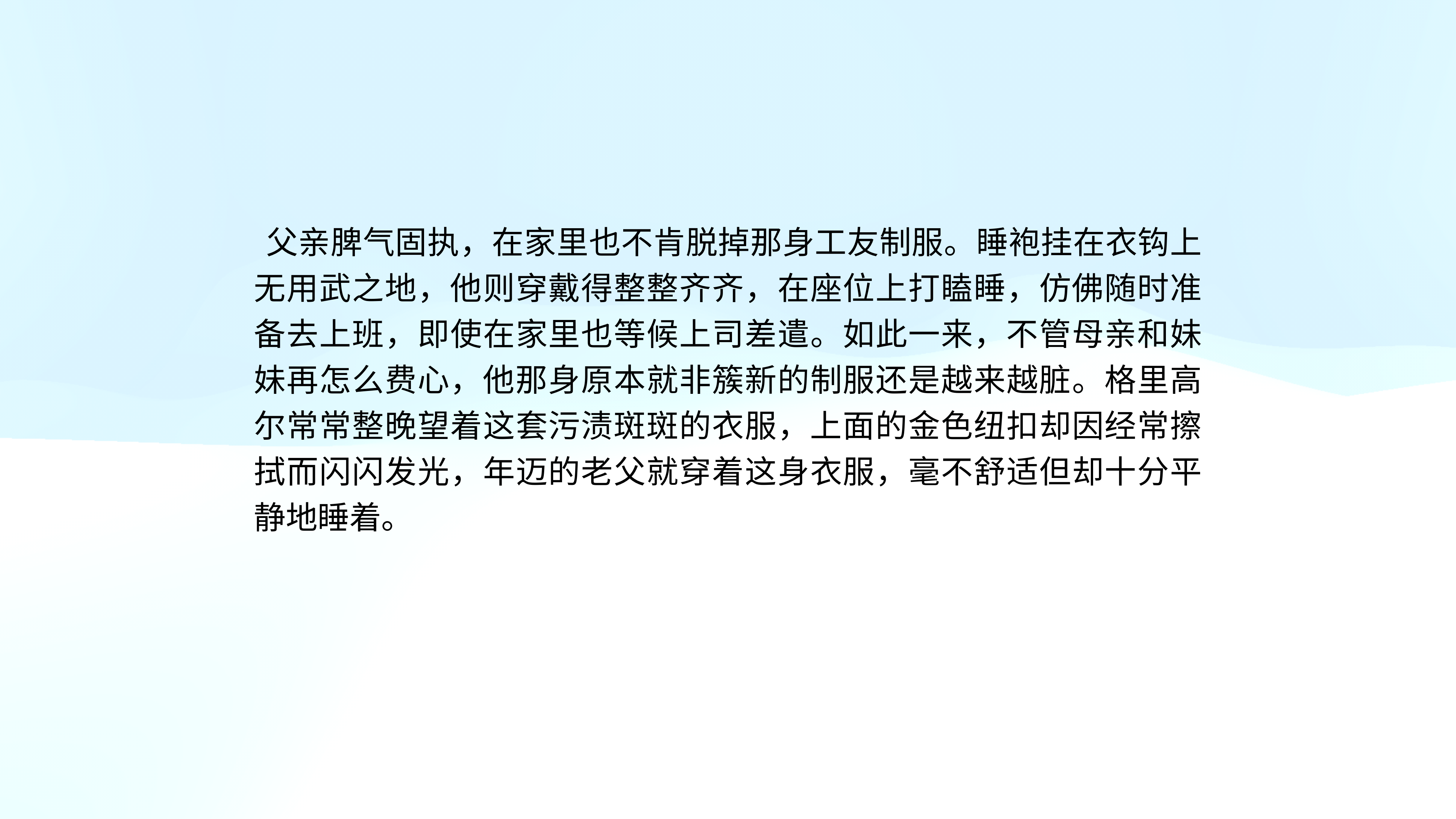

父亲脾气固执，在家里也不肯脱掉那身工友制服。睡袍挂在衣钩上无用武之地，他则穿戴得整整齐齐，在座位上打瞌睡，仿佛随时准备去上班，即使在家里也等候上司差遣。如此一来，不管母亲和妹妹再怎么费心，他那身原本就非簇新的制服还是越来越脏。格里高尔常常整晚望着这套污渍斑斑的衣服，上面的金色纽扣却因经常擦拭而闪闪发光，年迈的老父就穿着这身衣服，毫不舒适但却十分平静地睡着。